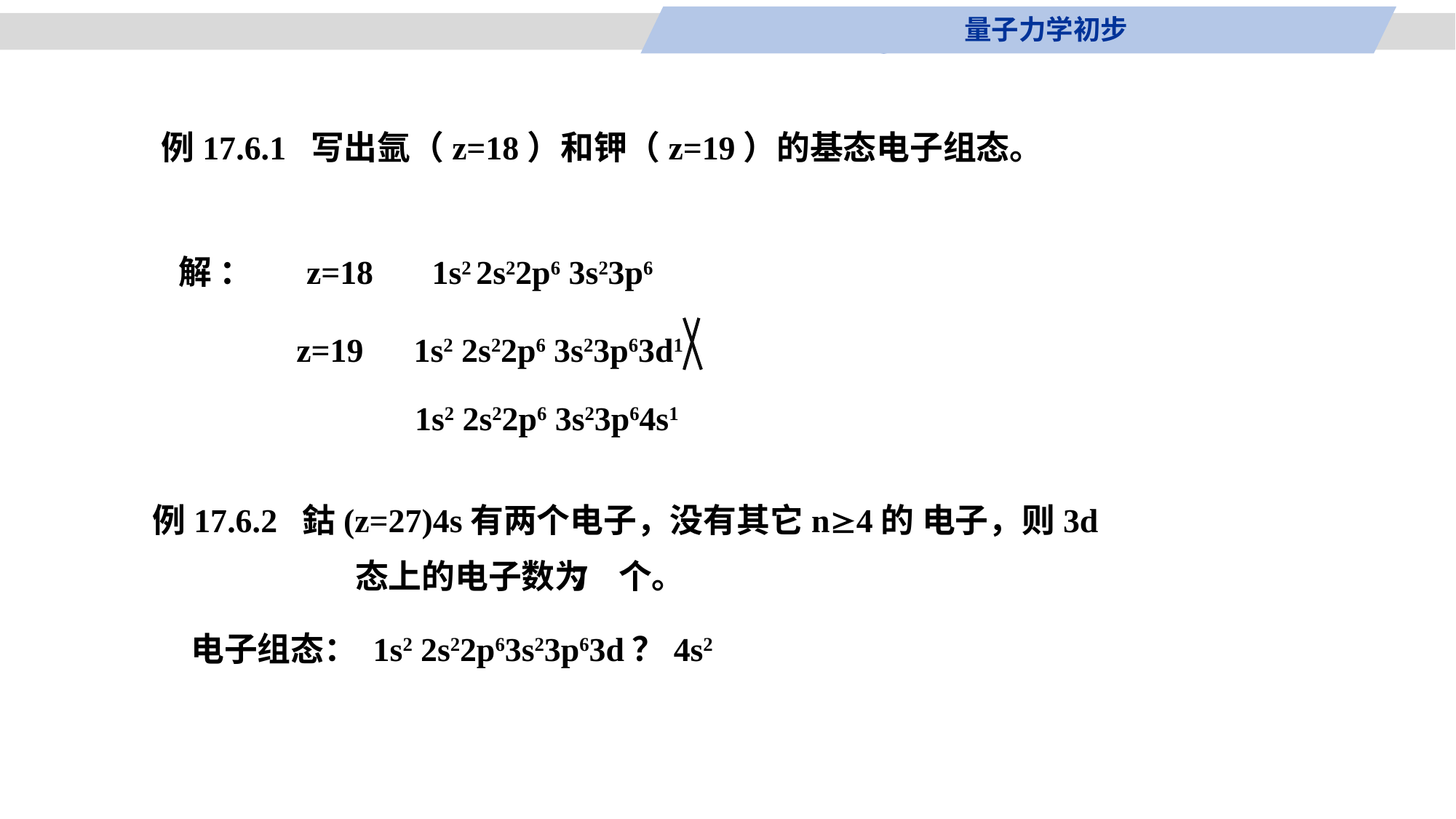

量子力学初步
例17.6.1  写出氩（z=18）和钾（z=19）的基态电子组态。
解 ：      z=18       1s2 2s22p6 3s23p6

z=19      1s2 2s22p6 3s23p63d1
               1s2 2s22p6 3s23p64s1
例17.6.2  鈷(z=27)4s有两个电子，没有其它n≥4的 电子，则3d态上的电子数为    个。
    电子组态： 1s2 2s22p63s23p63d？4s2
7